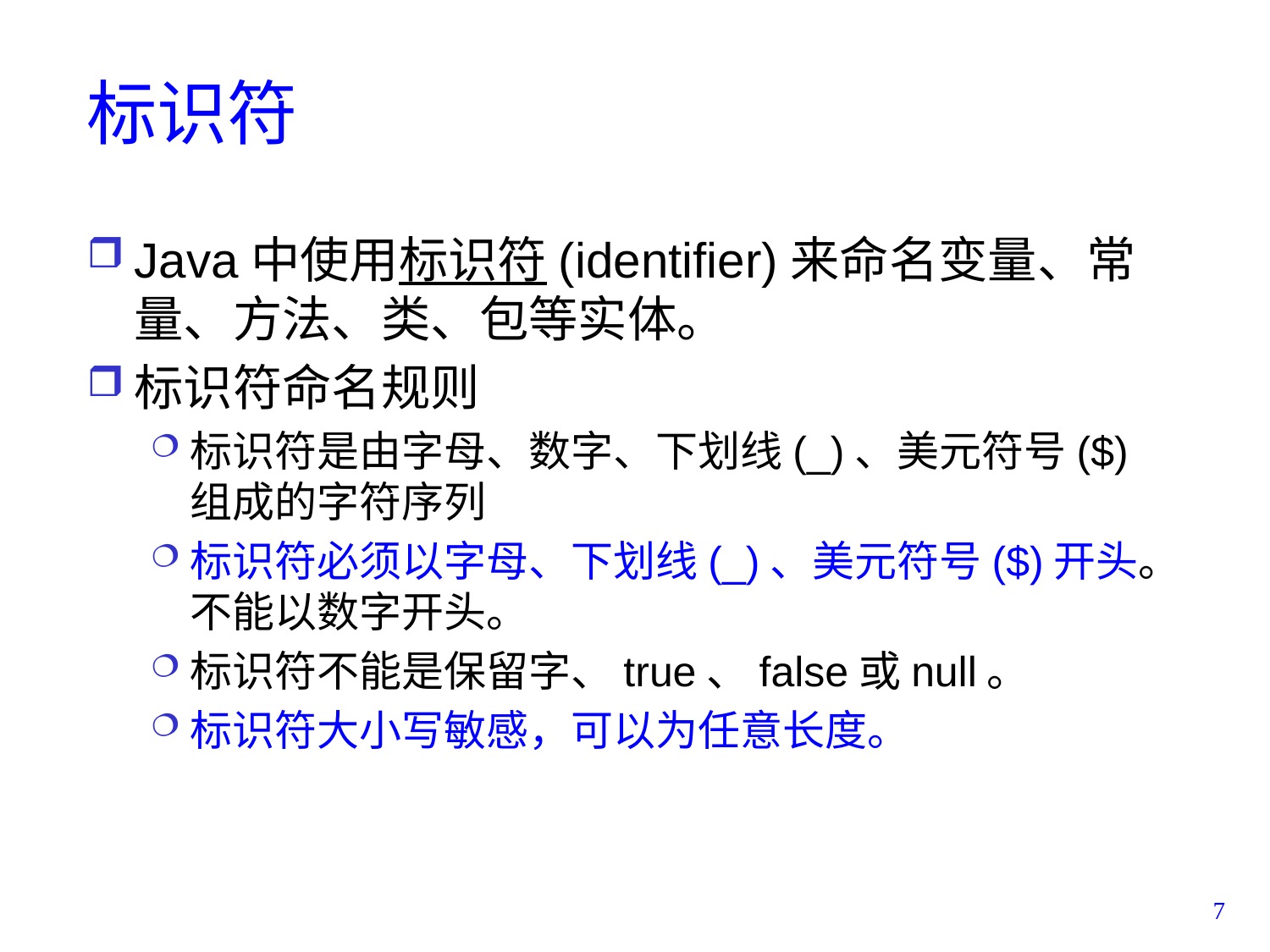

# 标识符
Java中使用标识符(identifier)来命名变量、常量、方法、类、包等实体。
标识符命名规则
标识符是由字母、数字、下划线(_)、美元符号($)组成的字符序列
标识符必须以字母、下划线(_)、美元符号($)开头。不能以数字开头。
标识符不能是保留字、true、false或null。
标识符大小写敏感，可以为任意长度。
7